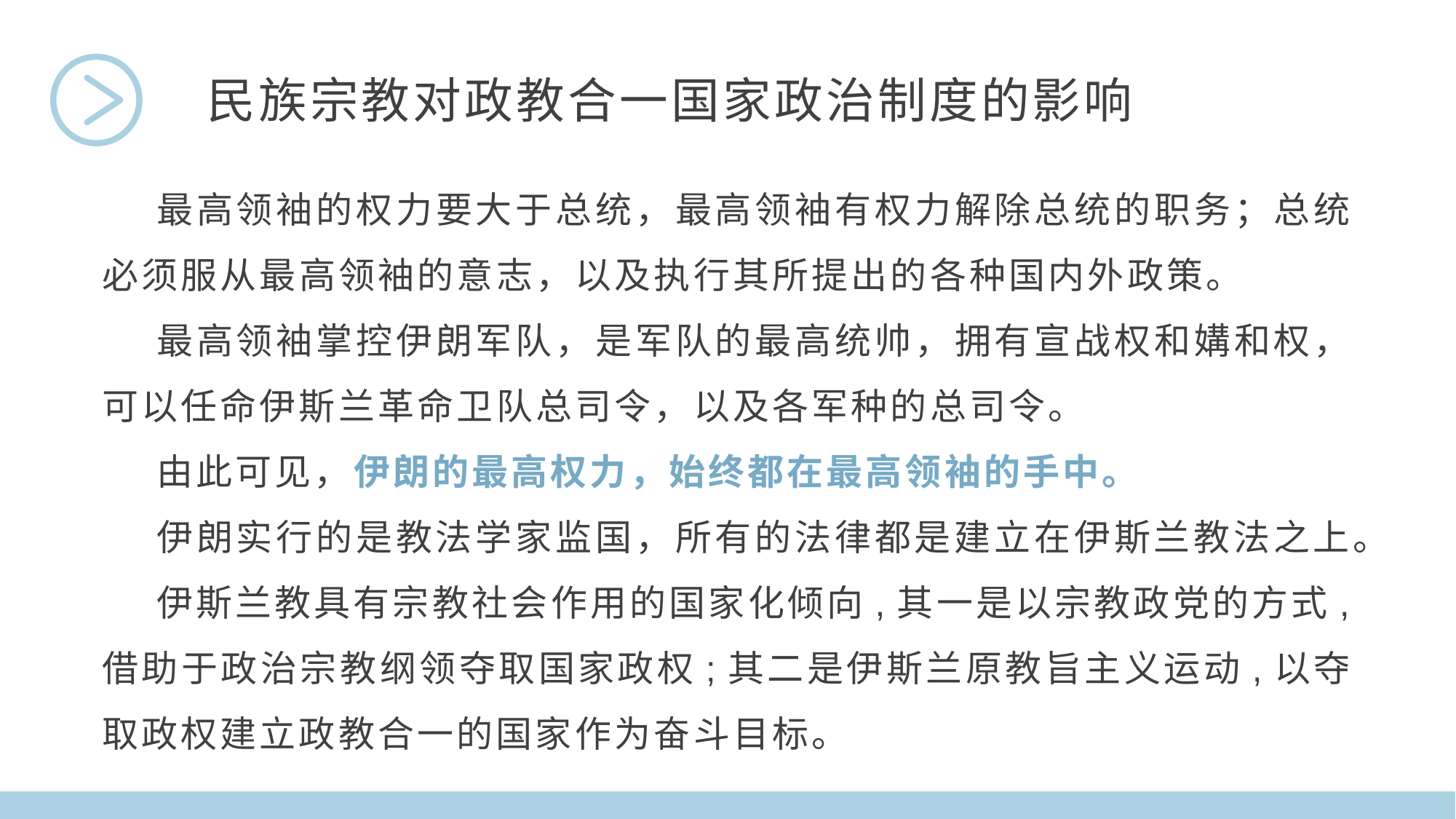

民族宗教对政教合一国家政治制度的影响
最高领袖的权力要大于总统，最高领袖有权力解除总统的职务；总统必须服从最高领袖的意志，以及执行其所提出的各种国内外政策。
最高领袖掌控伊朗军队，是军队的最高统帅，拥有宣战权和媾和权，可以任命伊斯兰革命卫队总司令，以及各军种的总司令。
由此可见，伊朗的最高权力，始终都在最高领袖的手中。
伊朗实行的是教法学家监国，所有的法律都是建立在伊斯兰教法之上。
伊斯兰教具有宗教社会作用的国家化倾向,其一是以宗教政党的方式,借助于政治宗教纲领夺取国家政权;其二是伊斯兰原教旨主义运动,以夺取政权建立政教合一的国家作为奋斗目标。